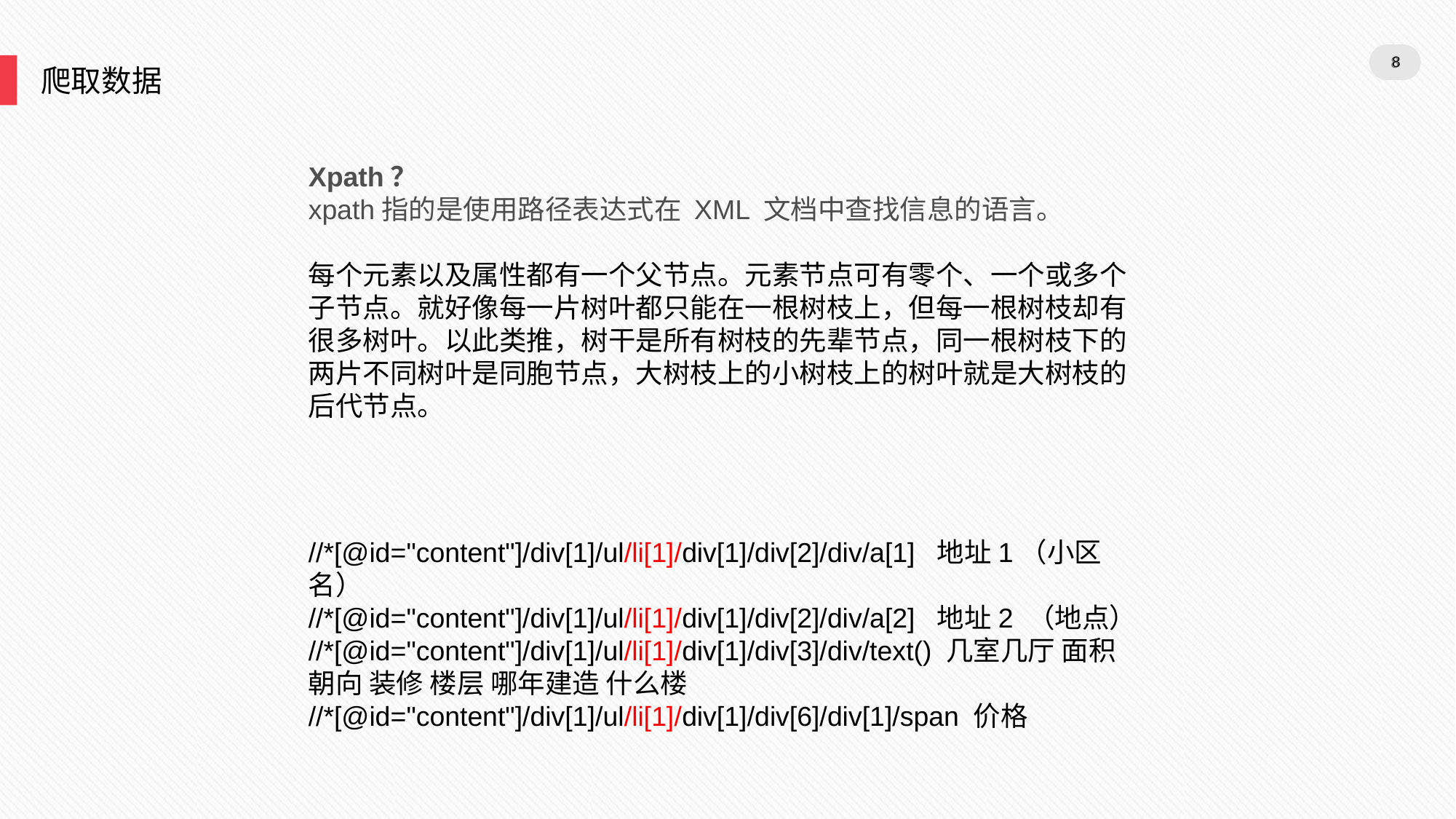

8
8
爬取数据
Xpath？
xpath指的是使用路径表达式在 XML 文档中查找信息的语言。

每个元素以及属性都有一个父节点。元素节点可有零个、一个或多个子节点。就好像每一片树叶都只能在一根树枝上，但每一根树枝却有很多树叶。以此类推，树干是所有树枝的先辈节点，同一根树枝下的两片不同树叶是同胞节点，大树枝上的小树枝上的树叶就是大树枝的后代节点。
//*[@id="content"]/div[1]/ul/li[1]/div[1]/div[2]/div/a[1]  地址1（小区名）
//*[@id="content"]/div[1]/ul/li[1]/div[1]/div[2]/div/a[2]  地址2 （地点）
//*[@id="content"]/div[1]/ul/li[1]/div[1]/div[3]/div/text() 几室几厅 面积 朝向 装修 楼层 哪年建造 什么楼
//*[@id="content"]/div[1]/ul/li[1]/div[1]/div[6]/div[1]/span 价格